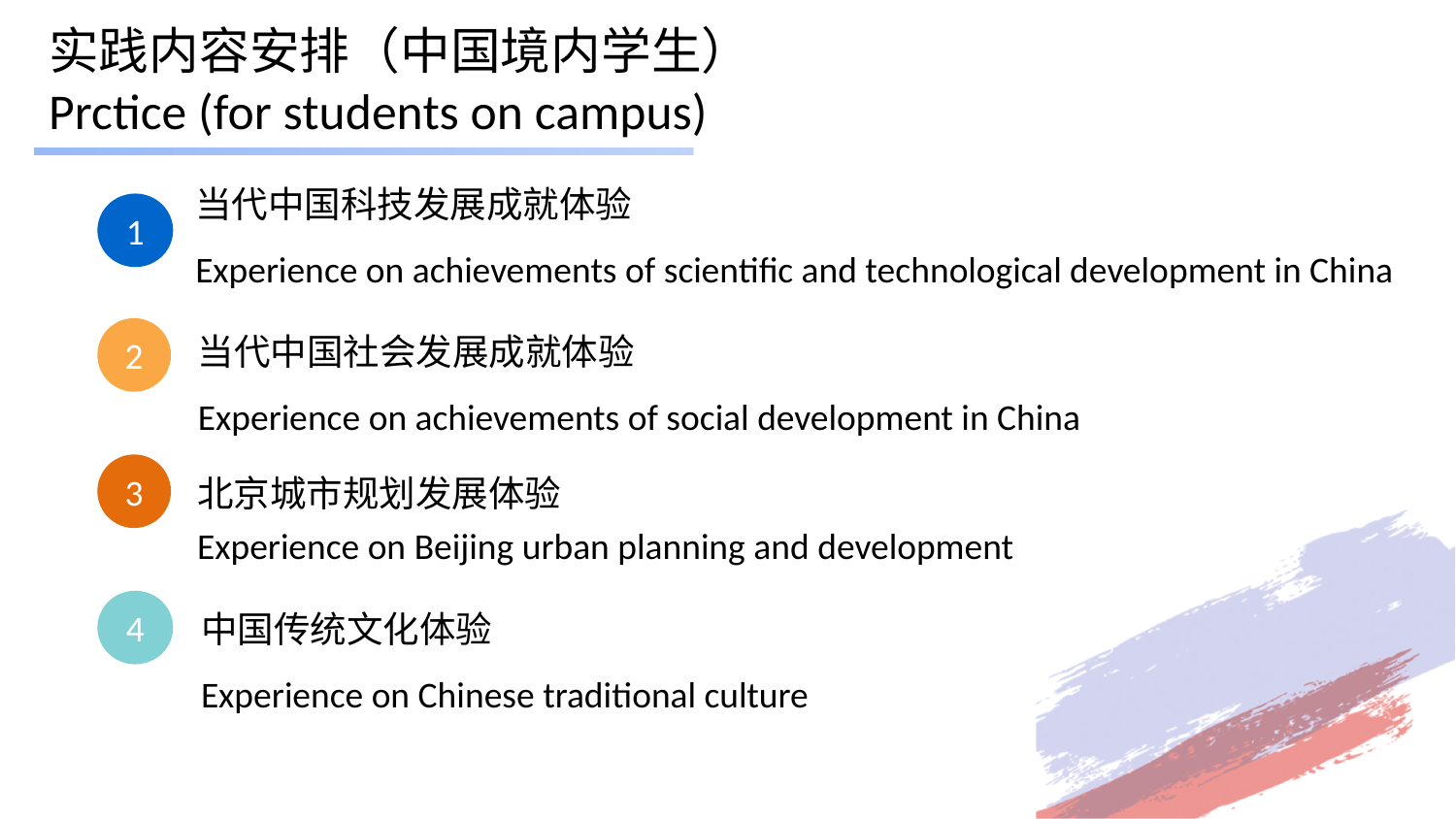

# 实践内容安排（中国境内学生） Prctice (for students on campus)
当代中国科技发展成就体验
Experience on achievements of scientific and technological development in China
1
当代中国社会发展成就体验
Experience on achievements of social development in China

2
3
北京城市规划发展体验
Experience on Beijing urban planning and development

4
中国传统文化体验
Experience on Chinese traditional culture